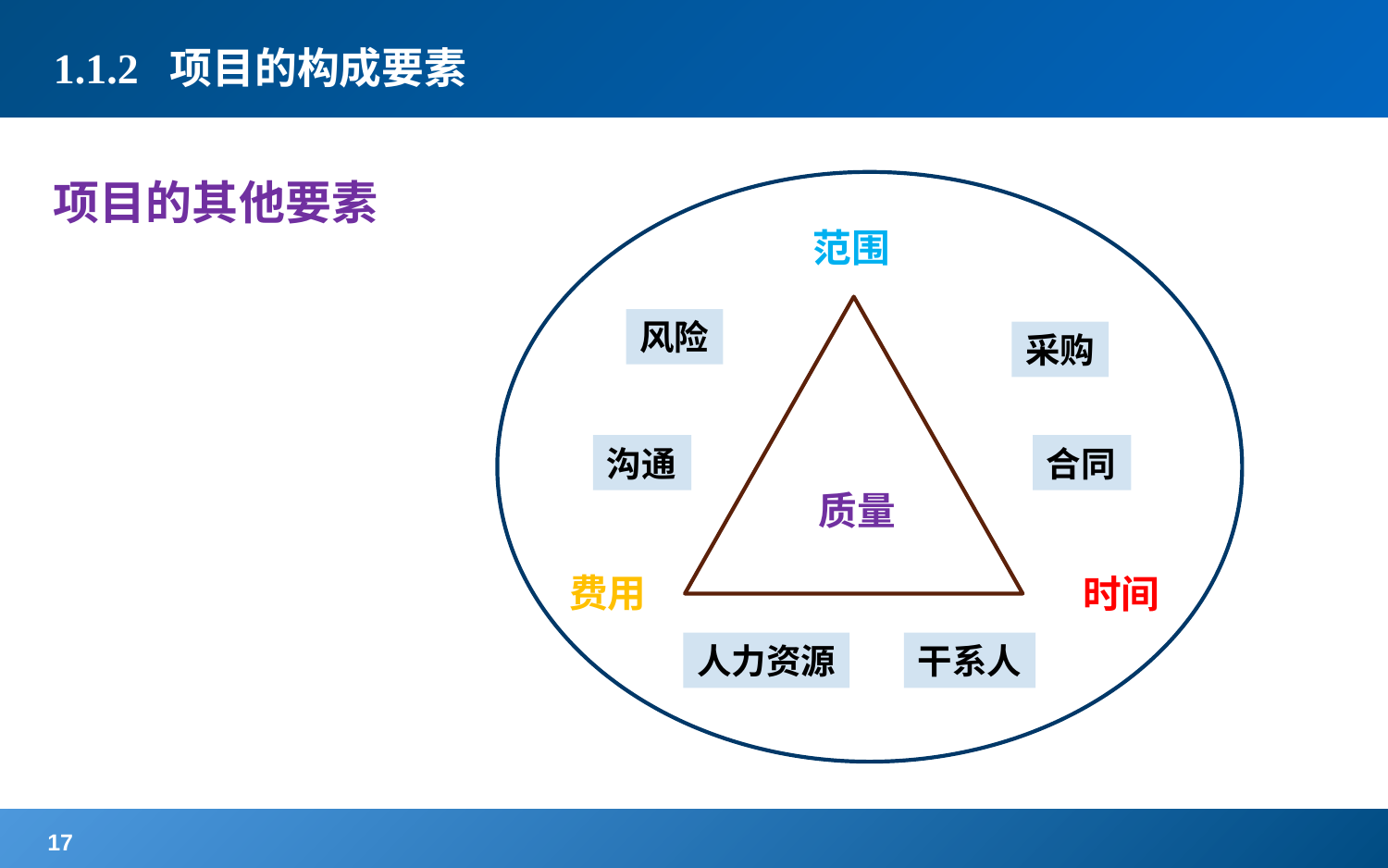

1.1.2  项目的构成要素
项目的其他要素

范围

风险
采购
沟通
合同
质量
费用
时间
人力资源
干系人